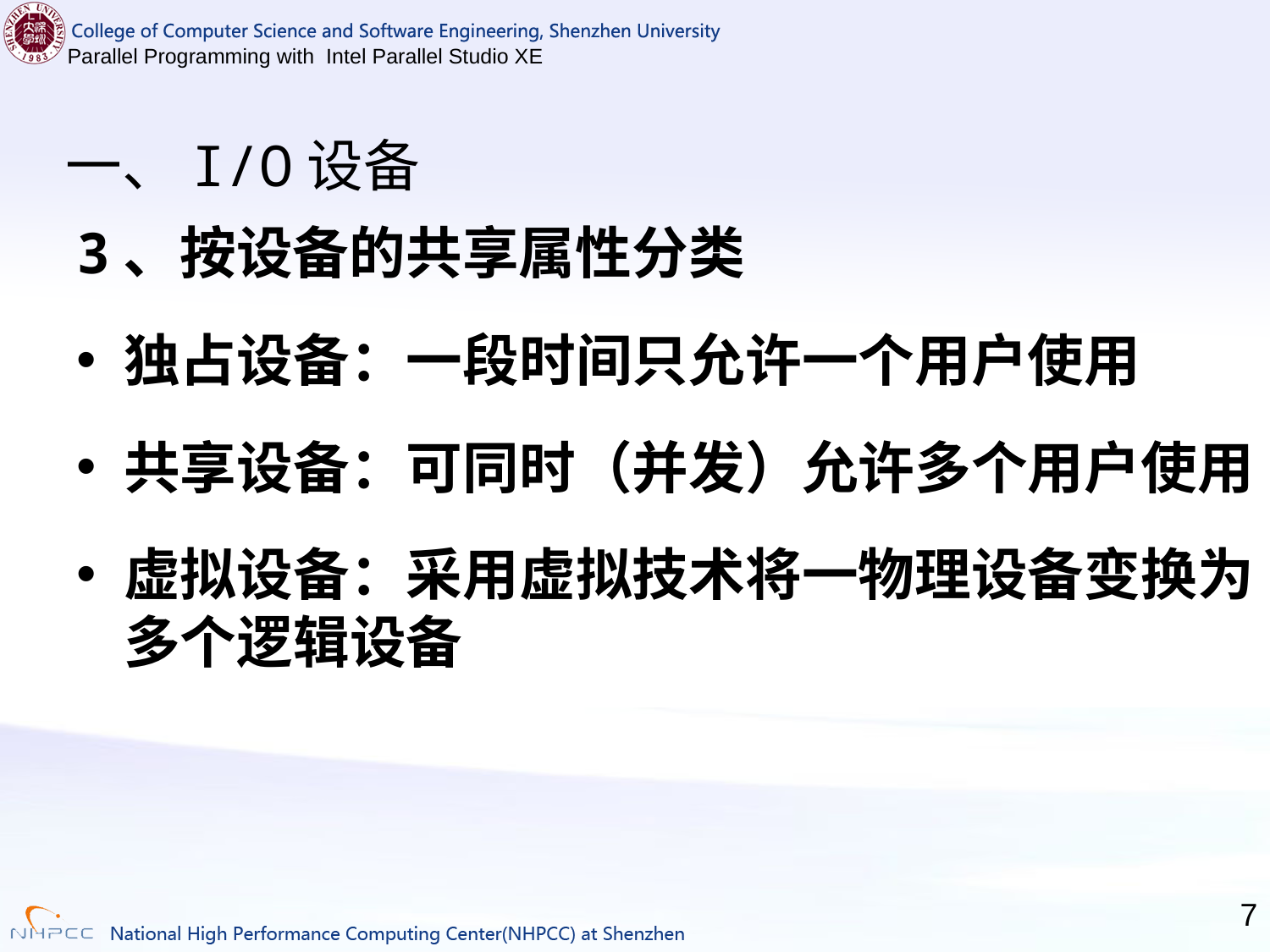

# 一、I/O设备
3、按设备的共享属性分类
独占设备：一段时间只允许一个用户使用
共享设备：可同时（并发）允许多个用户使用
虚拟设备：采用虚拟技术将一物理设备变换为多个逻辑设备
7